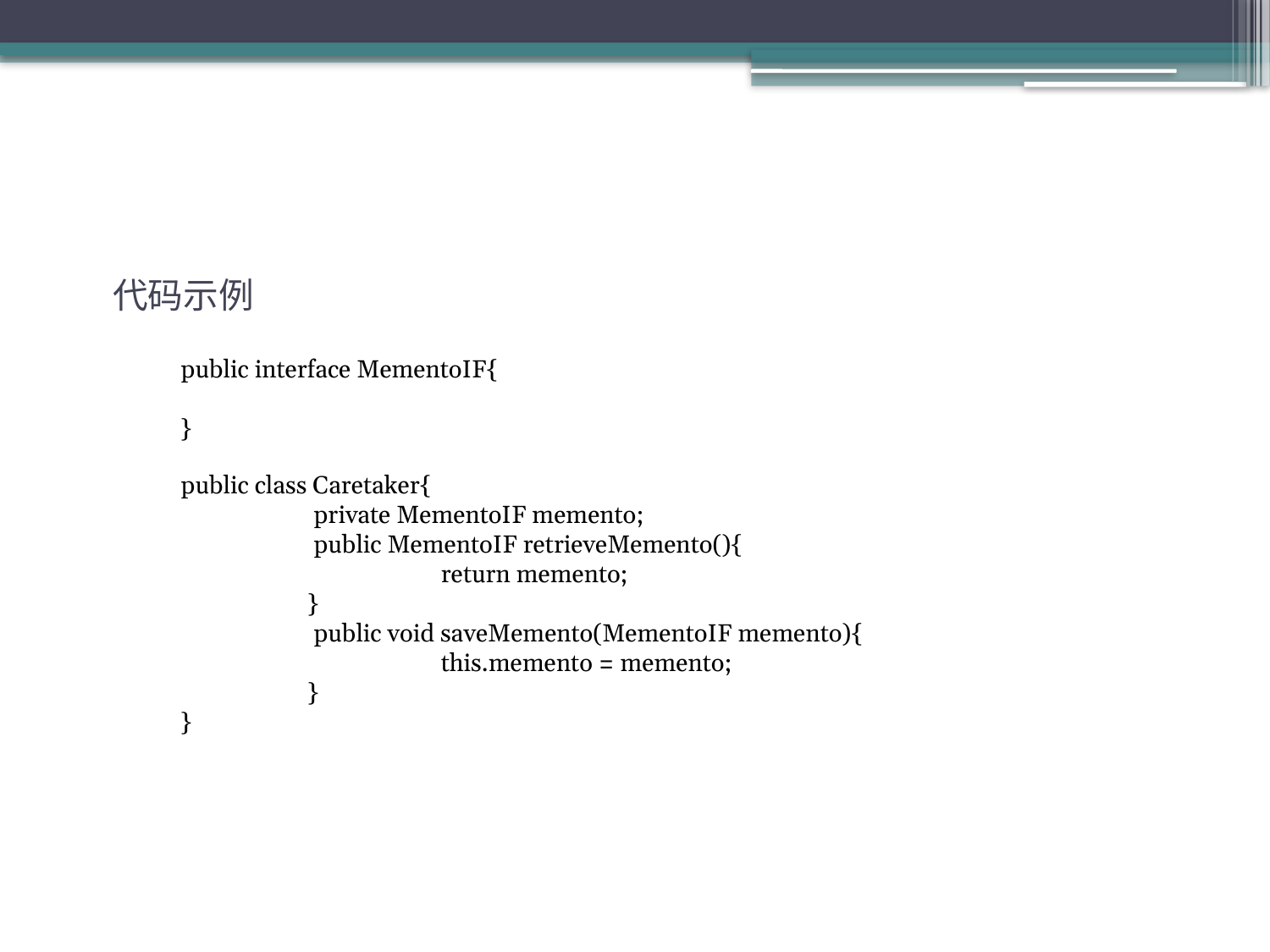

代码示例
public interface MementoIF{

}
public class Caretaker{
	 private MementoIF memento;
	 public MementoIF retrieveMemento(){
		 return memento;
	}
	 public void saveMemento(MementoIF memento){
		 this.memento = memento;
	}
}